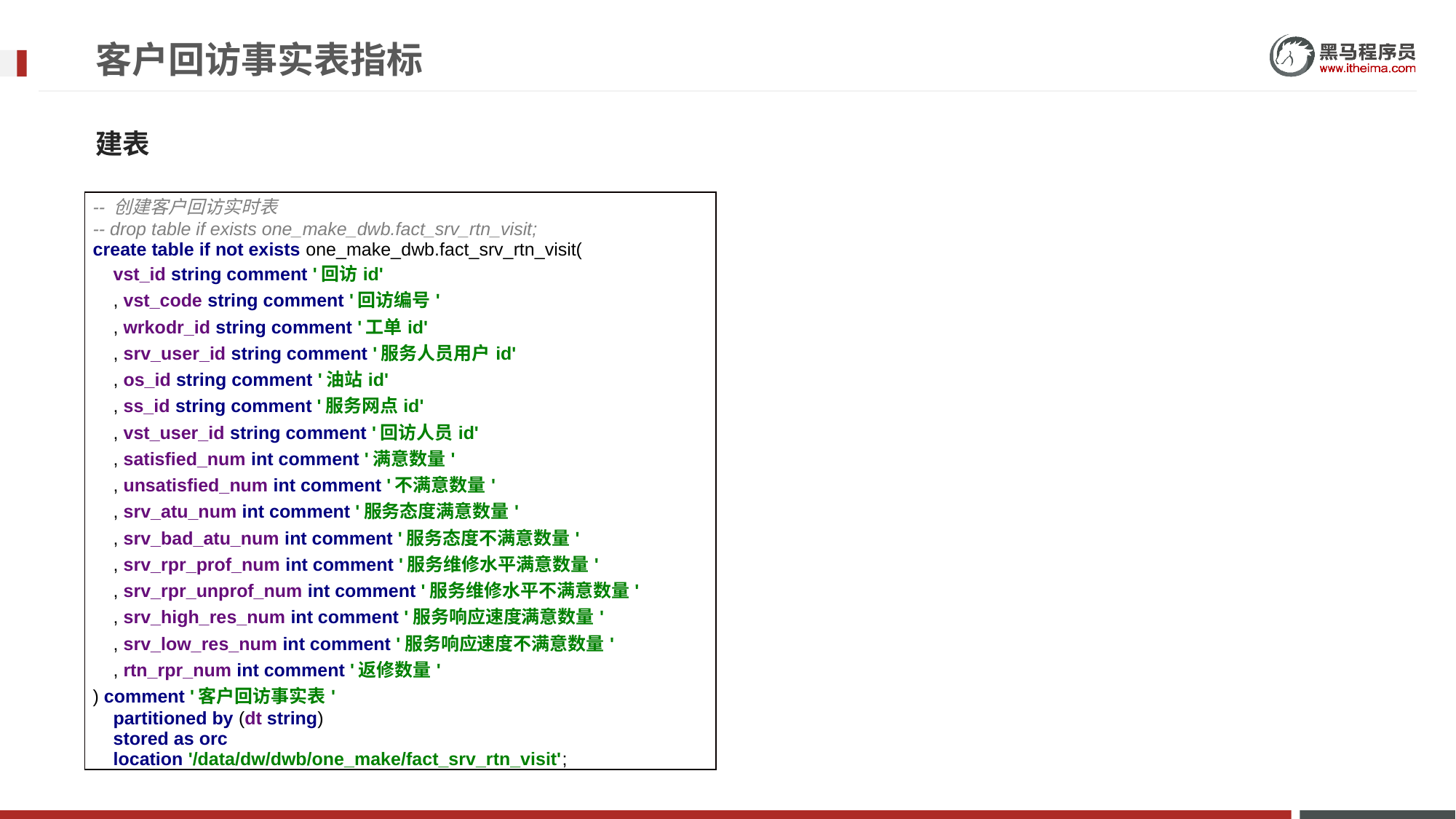

# 客户回访事实表指标
建表
| -- 创建客户回访实时表 -- drop table if exists one\_make\_dwb.fact\_srv\_rtn\_visit; create table if not exists one\_make\_dwb.fact\_srv\_rtn\_visit( vst\_id string comment '回访id' , vst\_code string comment '回访编号' , wrkodr\_id string comment '工单id' , srv\_user\_id string comment '服务人员用户id' , os\_id string comment '油站id' , ss\_id string comment '服务网点id' , vst\_user\_id string comment '回访人员id' , satisfied\_num int comment '满意数量' , unsatisfied\_num int comment '不满意数量' , srv\_atu\_num int comment '服务态度满意数量' , srv\_bad\_atu\_num int comment '服务态度不满意数量' , srv\_rpr\_prof\_num int comment '服务维修水平满意数量' , srv\_rpr\_unprof\_num int comment '服务维修水平不满意数量' , srv\_high\_res\_num int comment '服务响应速度满意数量' , srv\_low\_res\_num int comment '服务响应速度不满意数量' , rtn\_rpr\_num int comment '返修数量' ) comment '客户回访事实表' partitioned by (dt string) stored as orc location '/data/dw/dwb/one\_make/fact\_srv\_rtn\_visit'; |
| --- |